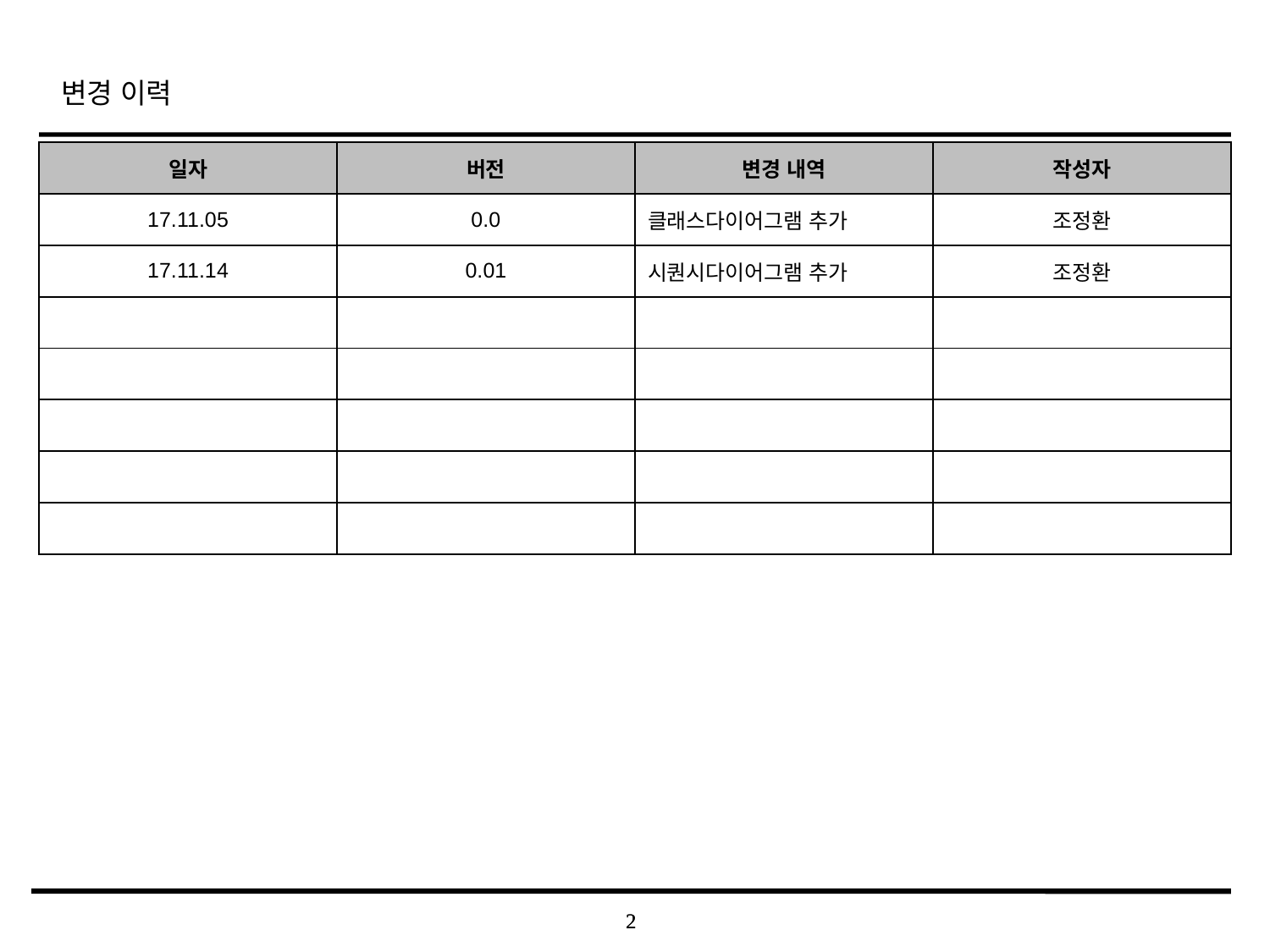

# 변경 이력
| 일자 | 버전 | 변경 내역 | 작성자 |
| --- | --- | --- | --- |
| 17.11.05 | 0.0 | 클래스다이어그램 추가 | 조정환 |
| 17.11.14 | 0.01 | 시퀀시다이어그램 추가 | 조정환 |
|  |  |  |  |
|  |  |  |  |
|  |  |  |  |
|  |  |  |  |
|  |  |  |  |